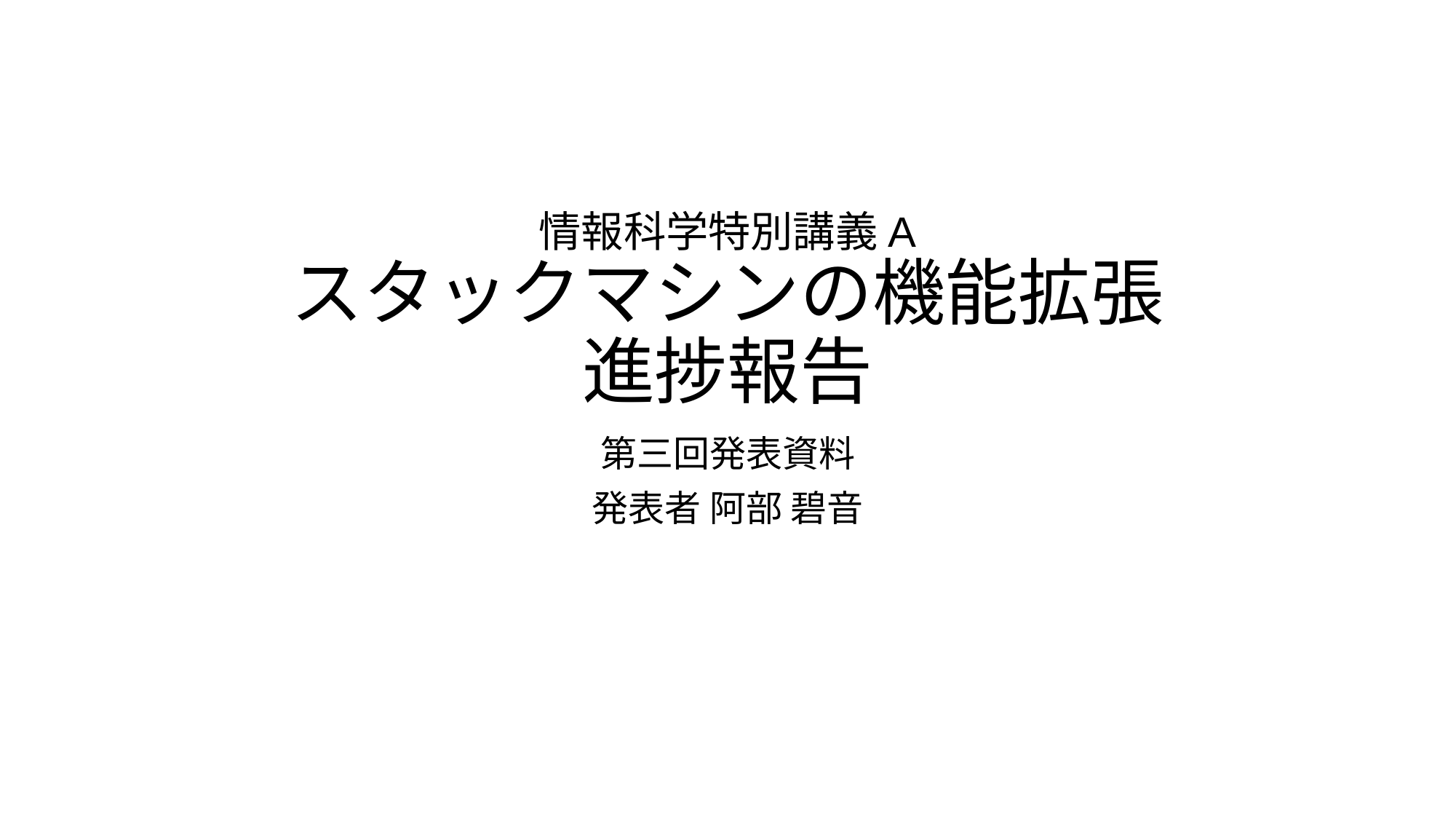

# 情報科学特別講義A スタックマシンの機能拡張 進捗報告
第三回発表資料
発表者 阿部 碧音